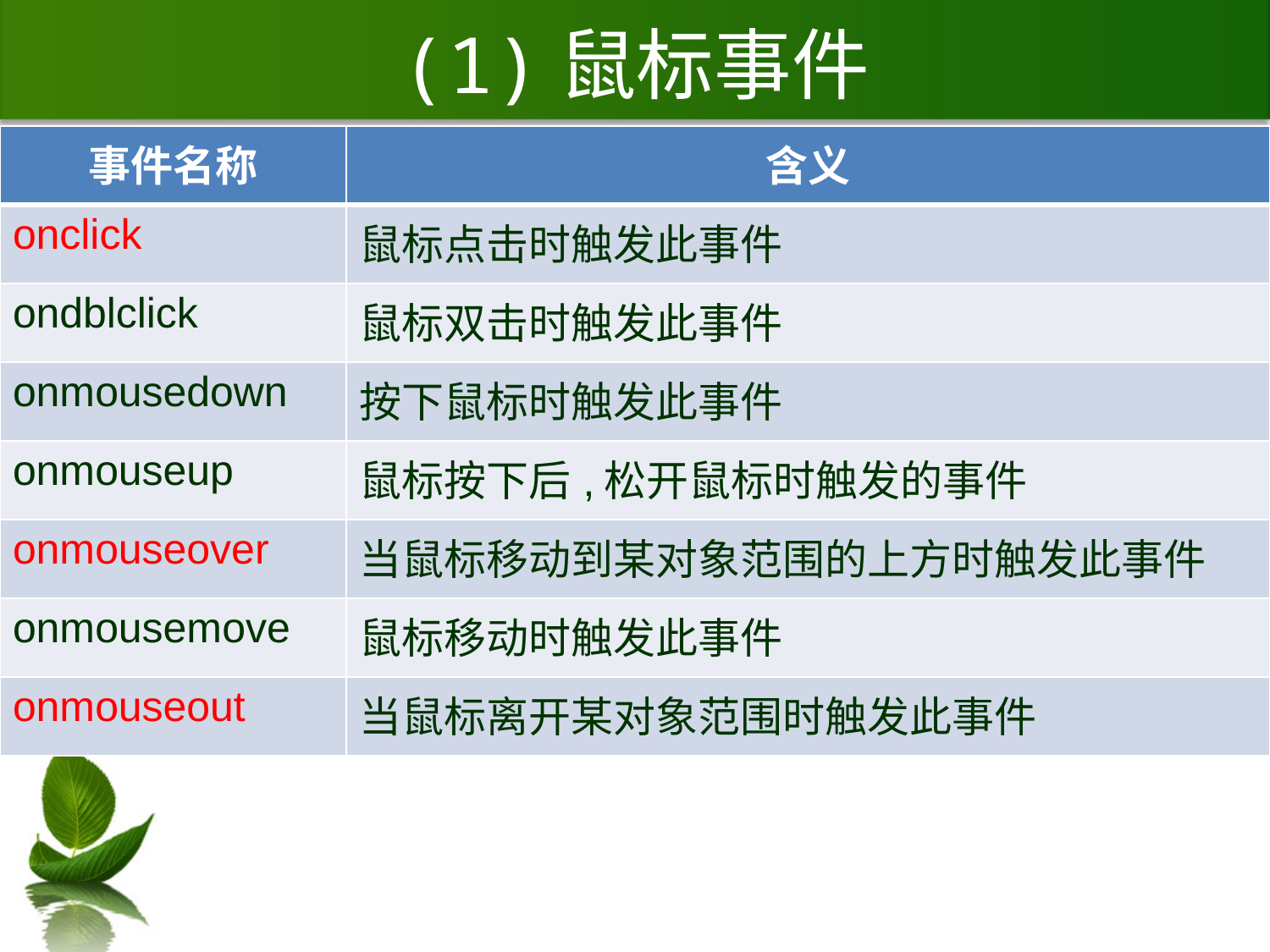

# (1)鼠标事件
| 事件名称 | 含义 |
| --- | --- |
| onclick | 鼠标点击时触发此事件 |
| ondblclick | 鼠标双击时触发此事件 |
| onmousedown | 按下鼠标时触发此事件 |
| onmouseup | 鼠标按下后,松开鼠标时触发的事件 |
| onmouseover | 当鼠标移动到某对象范围的上方时触发此事件 |
| onmousemove | 鼠标移动时触发此事件 |
| onmouseout | 当鼠标离开某对象范围时触发此事件 |